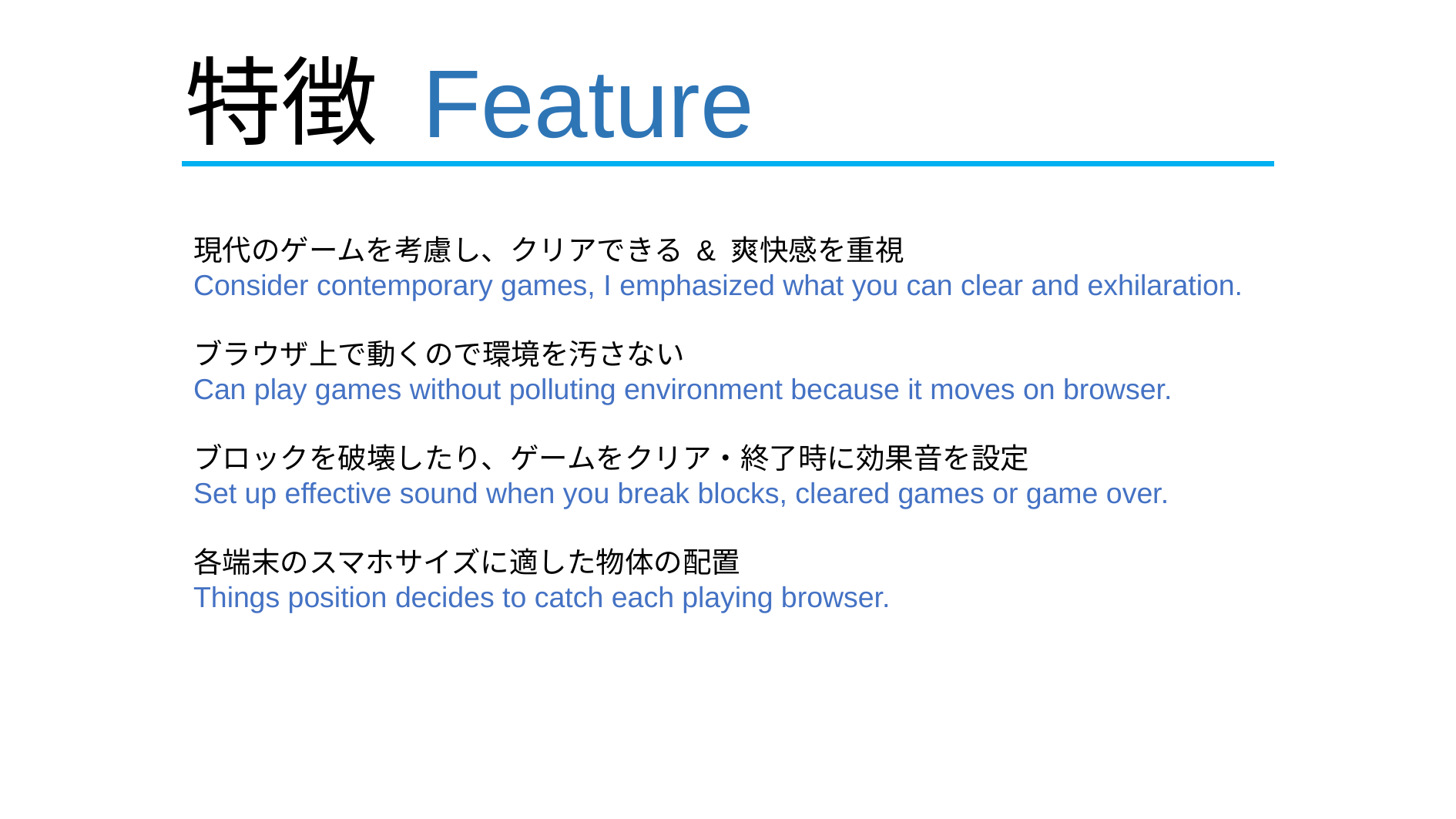

特徴 Feature
現代のゲームを考慮し、クリアできる & 爽快感を重視
Consider contemporary games, I emphasized what you can clear and exhilaration.

ブラウザ上で動くので環境を汚さない
Can play games without polluting environment because it moves on browser.

ブロックを破壊したり、ゲームをクリア・終了時に効果音を設定
Set up effective sound when you break blocks, cleared games or game over.

各端末のスマホサイズに適した物体の配置
Things position decides to catch each playing browser.